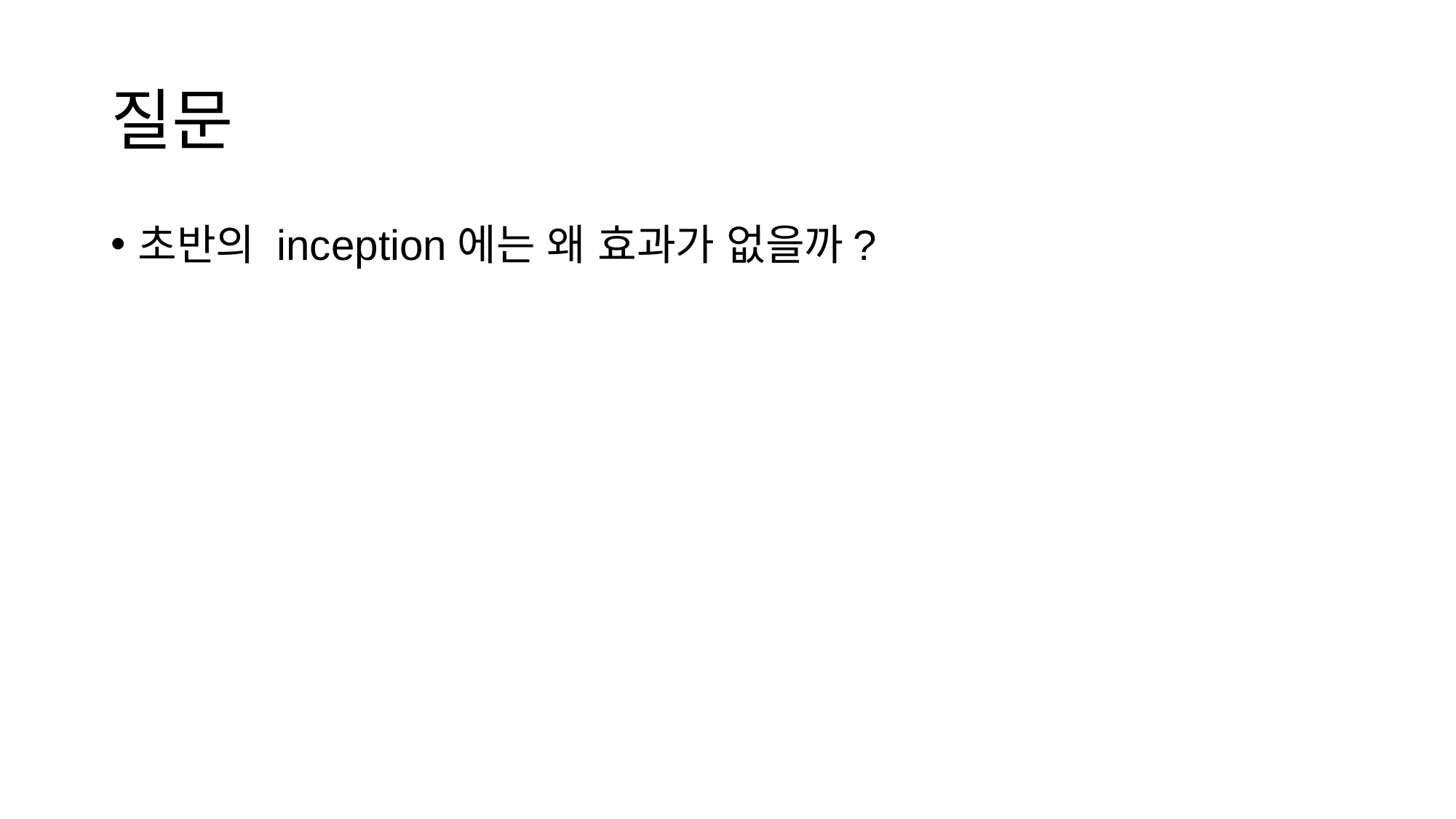

# 질문
초반의 inception에는 왜 효과가 없을까?